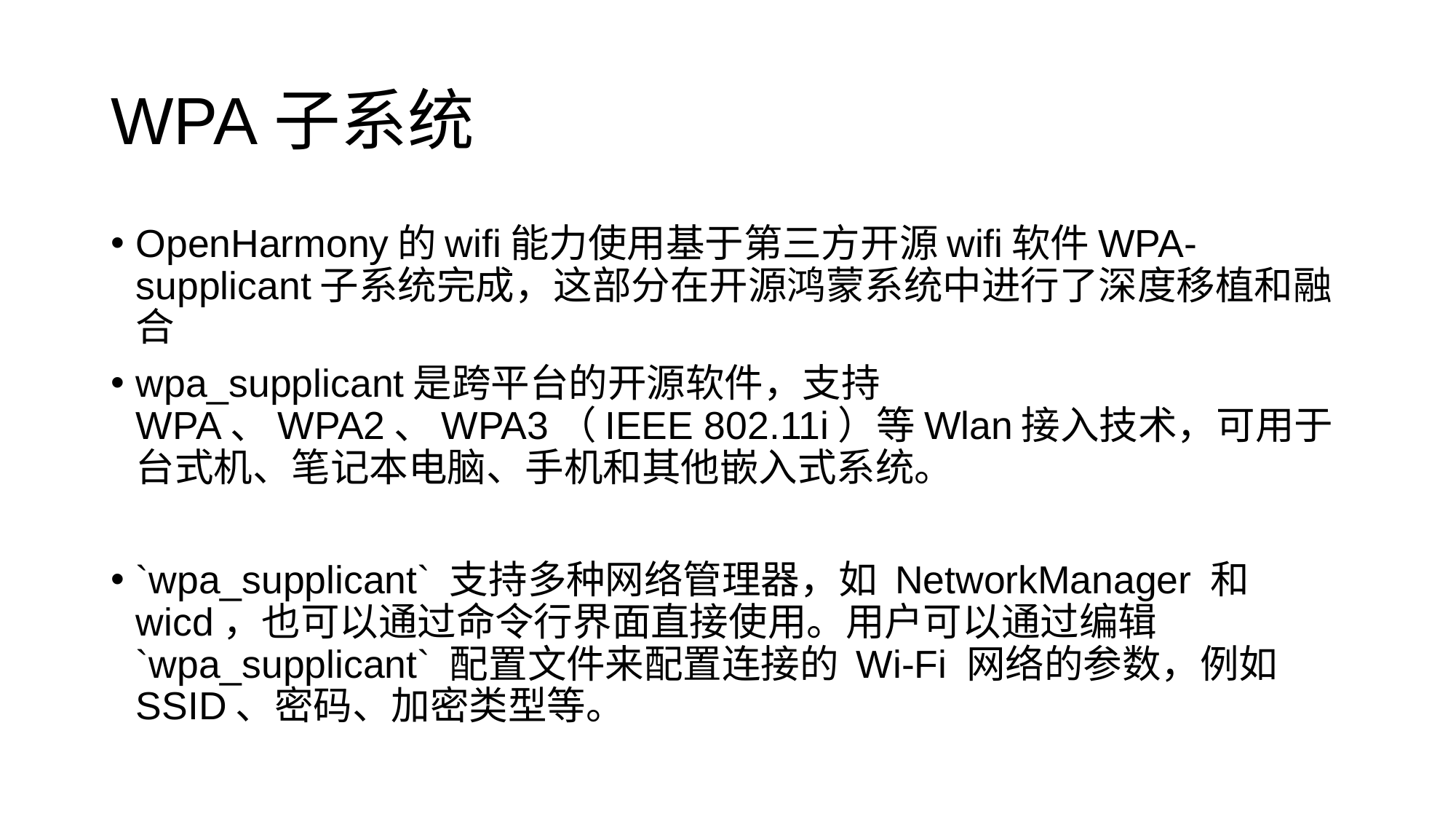

# WPA子系统
OpenHarmony的wifi能力使用基于第三方开源wifi软件WPA-supplicant子系统完成，这部分在开源鸿蒙系统中进行了深度移植和融合
wpa_supplicant是跨平台的开源软件，支持WPA、WPA2、WPA3（IEEE 802.11i）等Wlan接入技术，可用于台式机、笔记本电脑、手机和其他嵌入式系统。

`wpa_supplicant` 支持多种网络管理器，如 NetworkManager 和 wicd，也可以通过命令行界面直接使用。用户可以通过编辑 `wpa_supplicant` 配置文件来配置连接的 Wi-Fi 网络的参数，例如 SSID、密码、加密类型等。